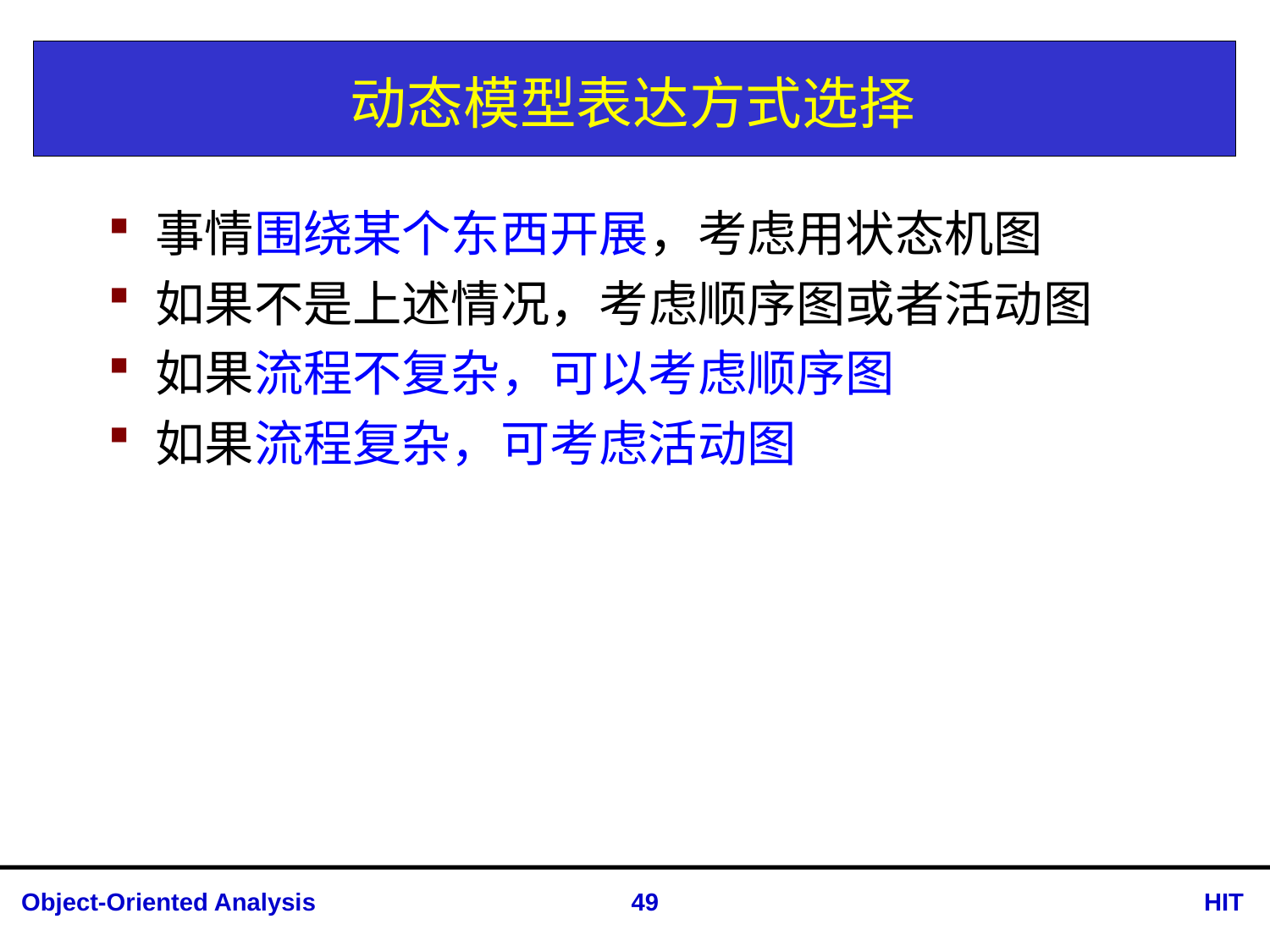

# 动态模型表达方式选择
事情围绕某个东西开展，考虑用状态机图
如果不是上述情况，考虑顺序图或者活动图
如果流程不复杂，可以考虑顺序图
如果流程复杂，可考虑活动图